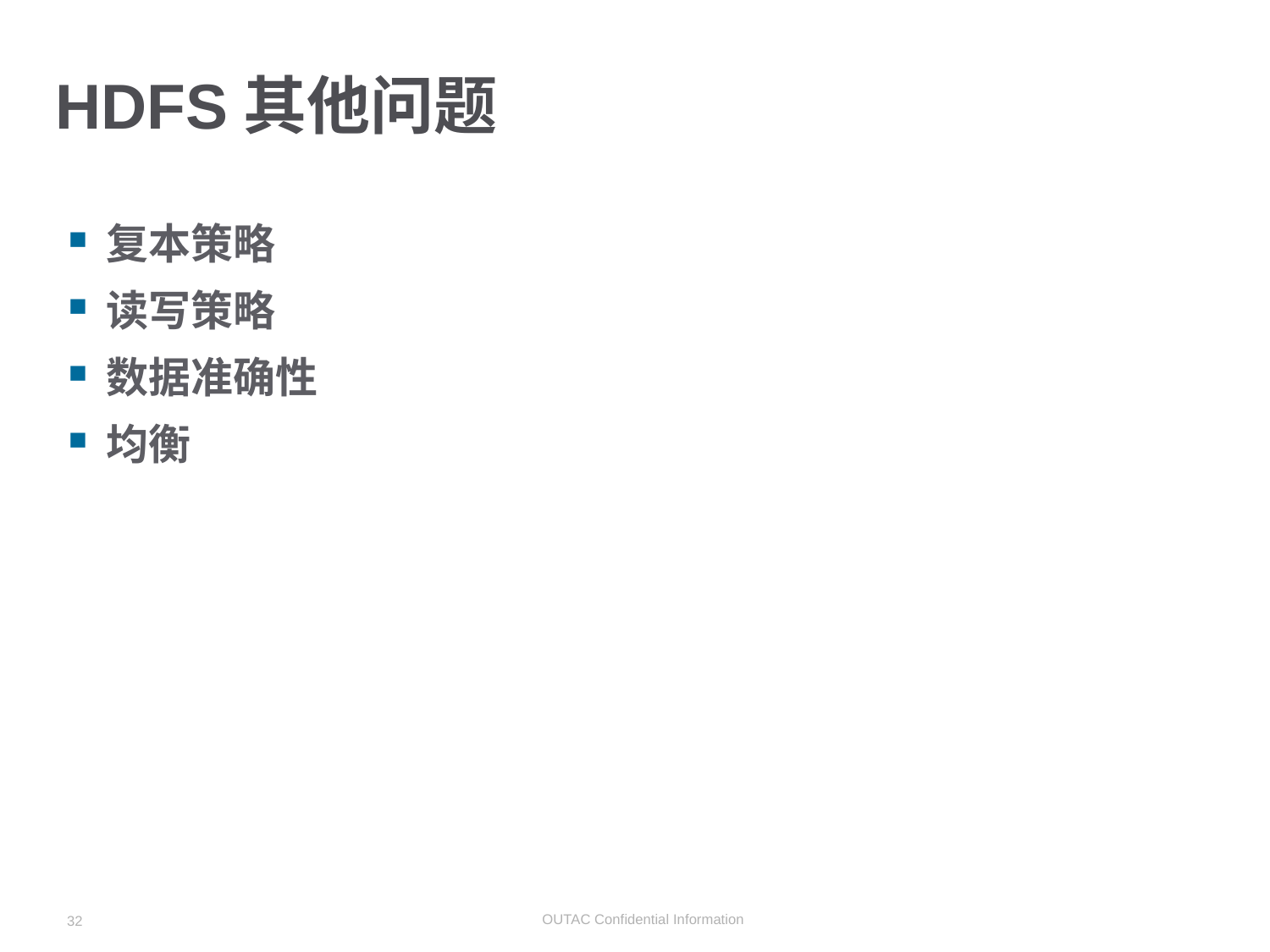

# HDFS其他问题
复本策略
读写策略
数据准确性
均衡
32